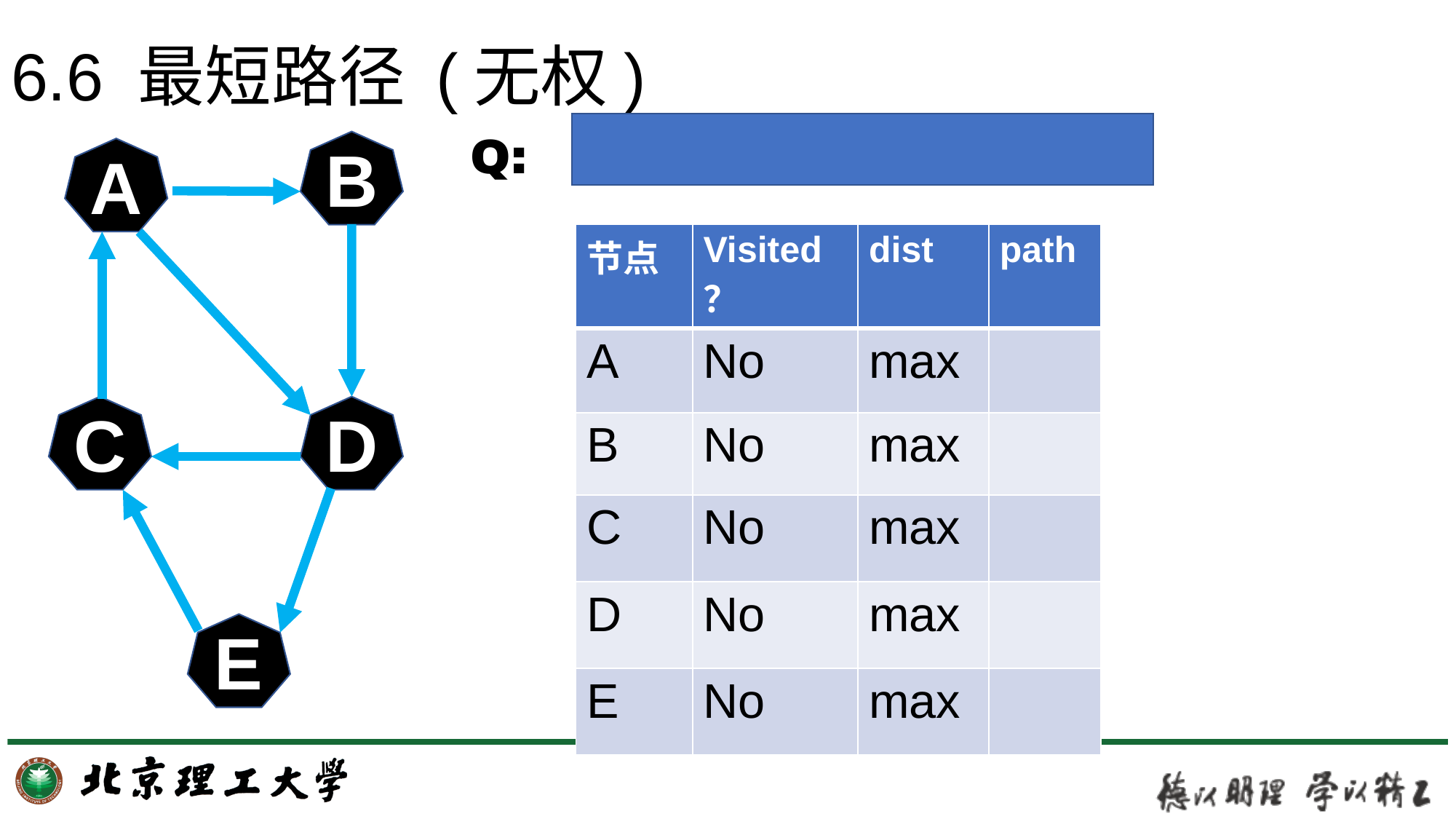

6.6 最短路径 (无权)
Q:

B
A
| 节点 | Visited？ | dist | path |
| --- | --- | --- | --- |
| A | No | max |  |
| B | No | max |  |
| C | No | max |  |
| D | No | max |  |
| E | No | max |  |
C
D
E